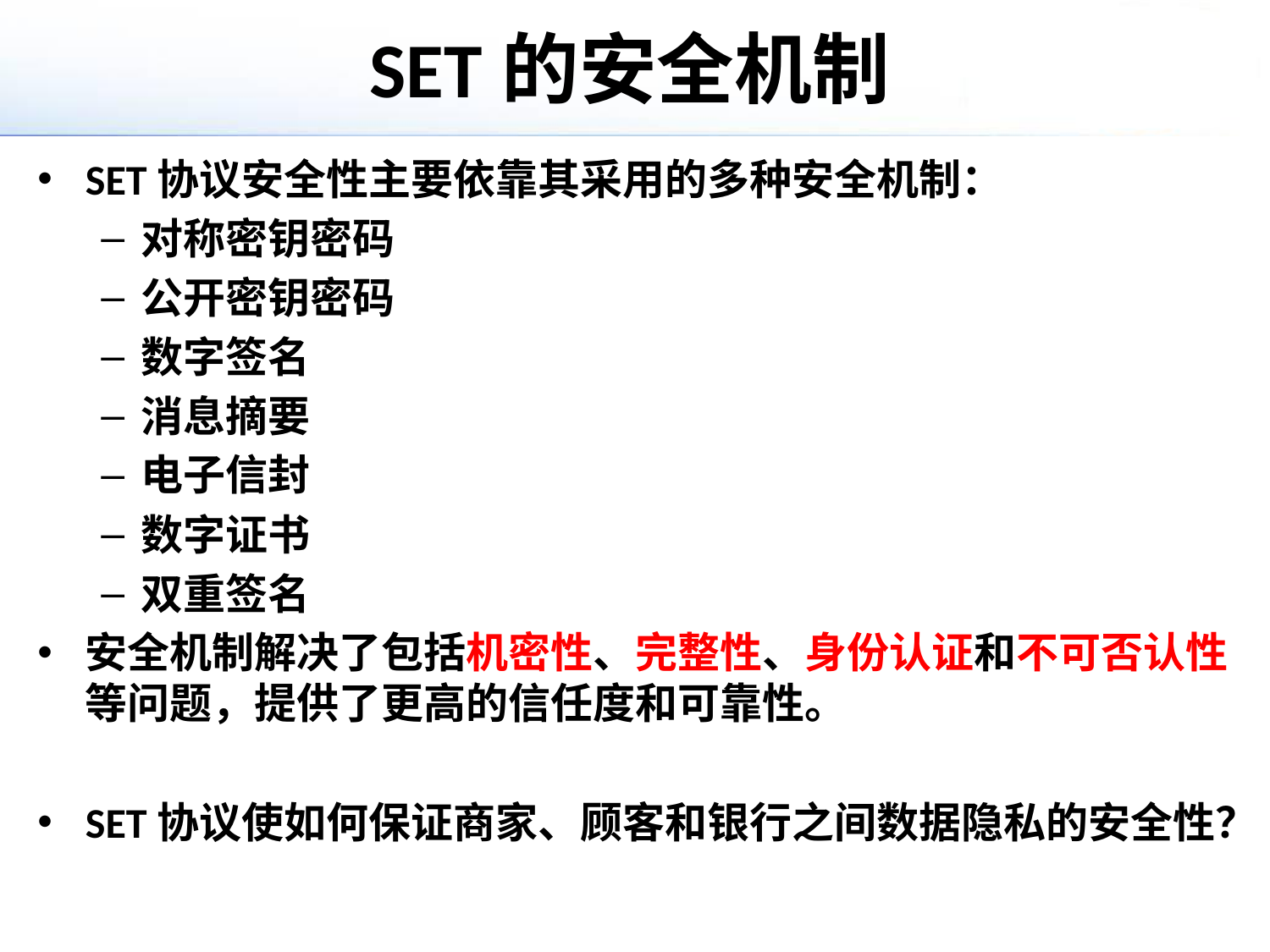

# SET的安全机制
SET协议安全性主要依靠其采用的多种安全机制：
对称密钥密码
公开密钥密码
数字签名
消息摘要
电子信封
数字证书
双重签名
安全机制解决了包括机密性、完整性、身份认证和不可否认性等问题，提供了更高的信任度和可靠性。

SET协议使如何保证商家、顾客和银行之间数据隐私的安全性？